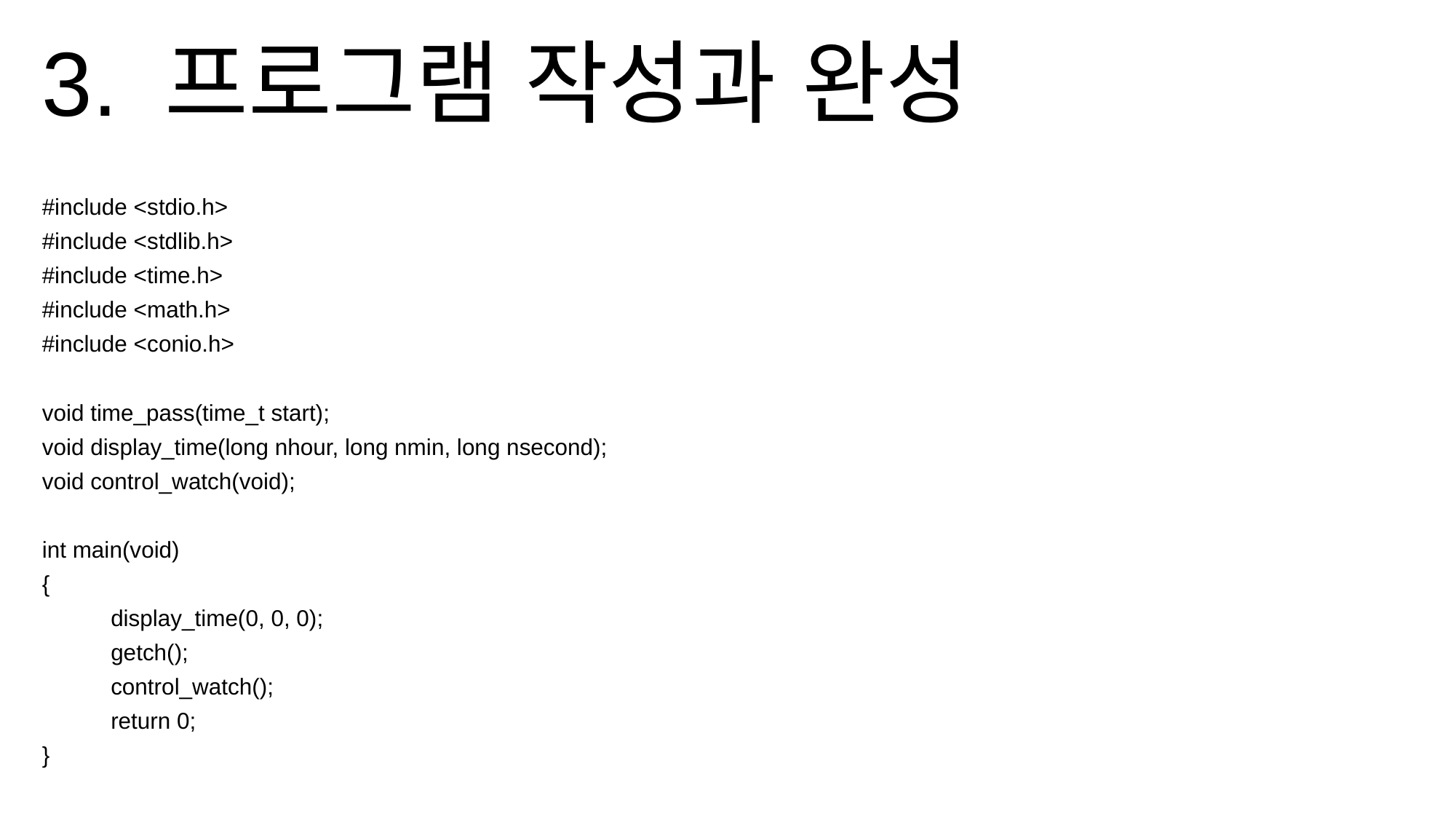

# 3. 프로그램 작성과 완성
#include <stdio.h>
#include <stdlib.h>
#include <time.h>
#include <math.h>
#include <conio.h>

void time_pass(time_t start);
void display_time(long nhour, long nmin, long nsecond);
void control_watch(void);

int main(void)
{
	display_time(0, 0, 0);
	getch();
	control_watch();
	return 0;
}